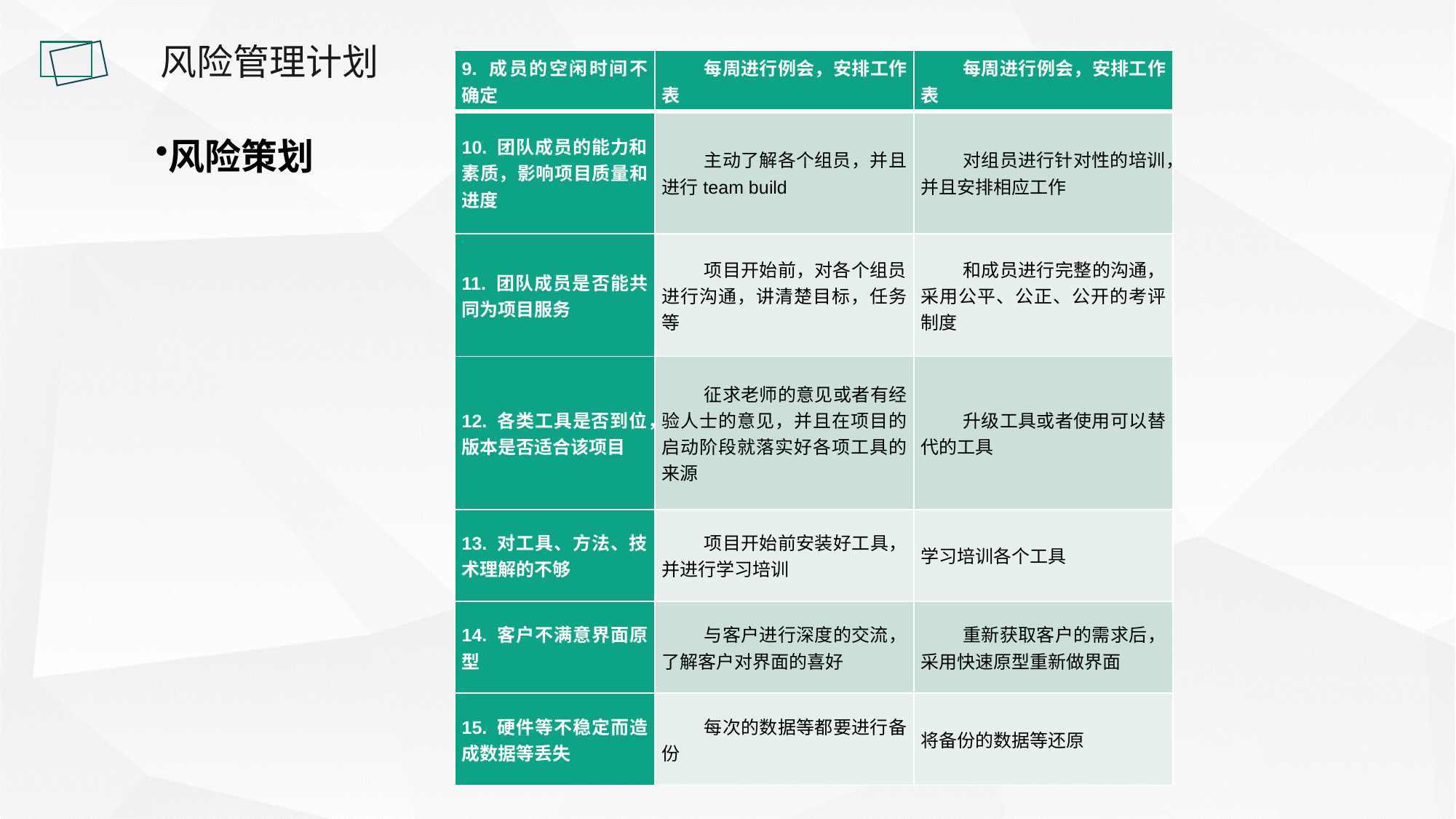

风险管理计划

| 9. 成员的空闲时间不确定 | 每周进行例会，安排工作表 | 每周进行例会，安排工作表 |
| --- | --- | --- |
| 10. 团队成员的能力和素质，影响项目质量和进度 | 主动了解各个组员，并且进行team build | 对组员进行针对性的培训，并且安排相应工作 |
| 11. 团队成员是否能共同为项目服务 | 项目开始前，对各个组员进行沟通，讲清楚目标，任务等 | 和成员进行完整的沟通，采用公平、公正、公开的考评制度 |
| 12. 各类工具是否到位，版本是否适合该项目 | 征求老师的意见或者有经验人士的意见，并且在项目的启动阶段就落实好各项工具的来源 | 升级工具或者使用可以替代的工具 |
| 13. 对工具、方法、技术理解的不够 | 项目开始前安装好工具，并进行学习培训 | 学习培训各个工具 |
| 14. 客户不满意界面原型 | 与客户进行深度的交流，了解客户对界面的喜好 | 重新获取客户的需求后，采用快速原型重新做界面 |
| 15. 硬件等不稳定而造成数据等丢失 | 每次的数据等都要进行备份 | 将备份的数据等还原 |
风险策划